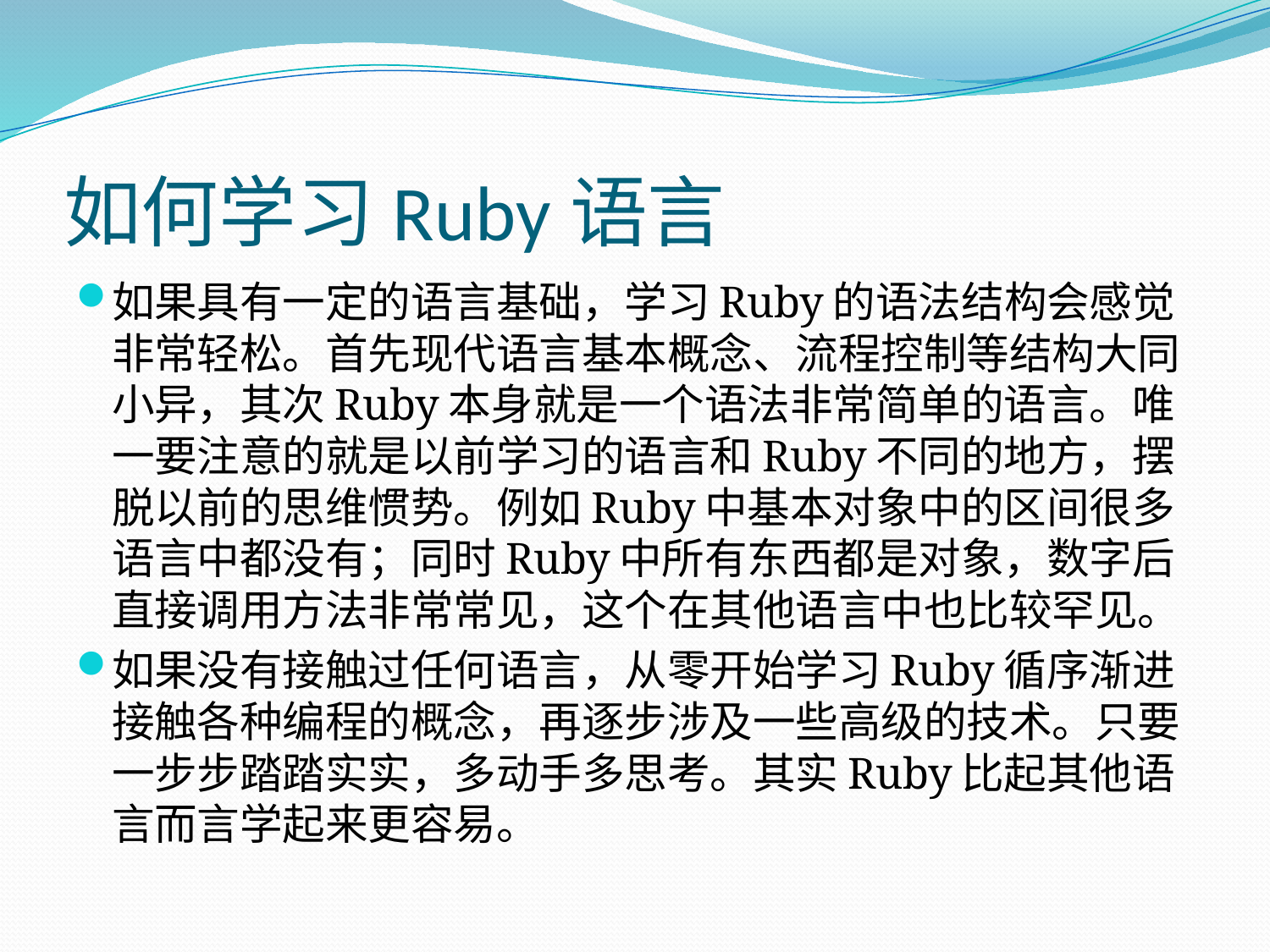

# 如何学习Ruby语言
如果具有一定的语言基础，学习Ruby的语法结构会感觉非常轻松。首先现代语言基本概念、流程控制等结构大同小异，其次Ruby本身就是一个语法非常简单的语言。唯一要注意的就是以前学习的语言和Ruby不同的地方，摆脱以前的思维惯势。例如Ruby中基本对象中的区间很多语言中都没有；同时Ruby中所有东西都是对象，数字后直接调用方法非常常见，这个在其他语言中也比较罕见。
如果没有接触过任何语言，从零开始学习Ruby循序渐进接触各种编程的概念，再逐步涉及一些高级的技术。只要一步步踏踏实实，多动手多思考。其实Ruby比起其他语言而言学起来更容易。